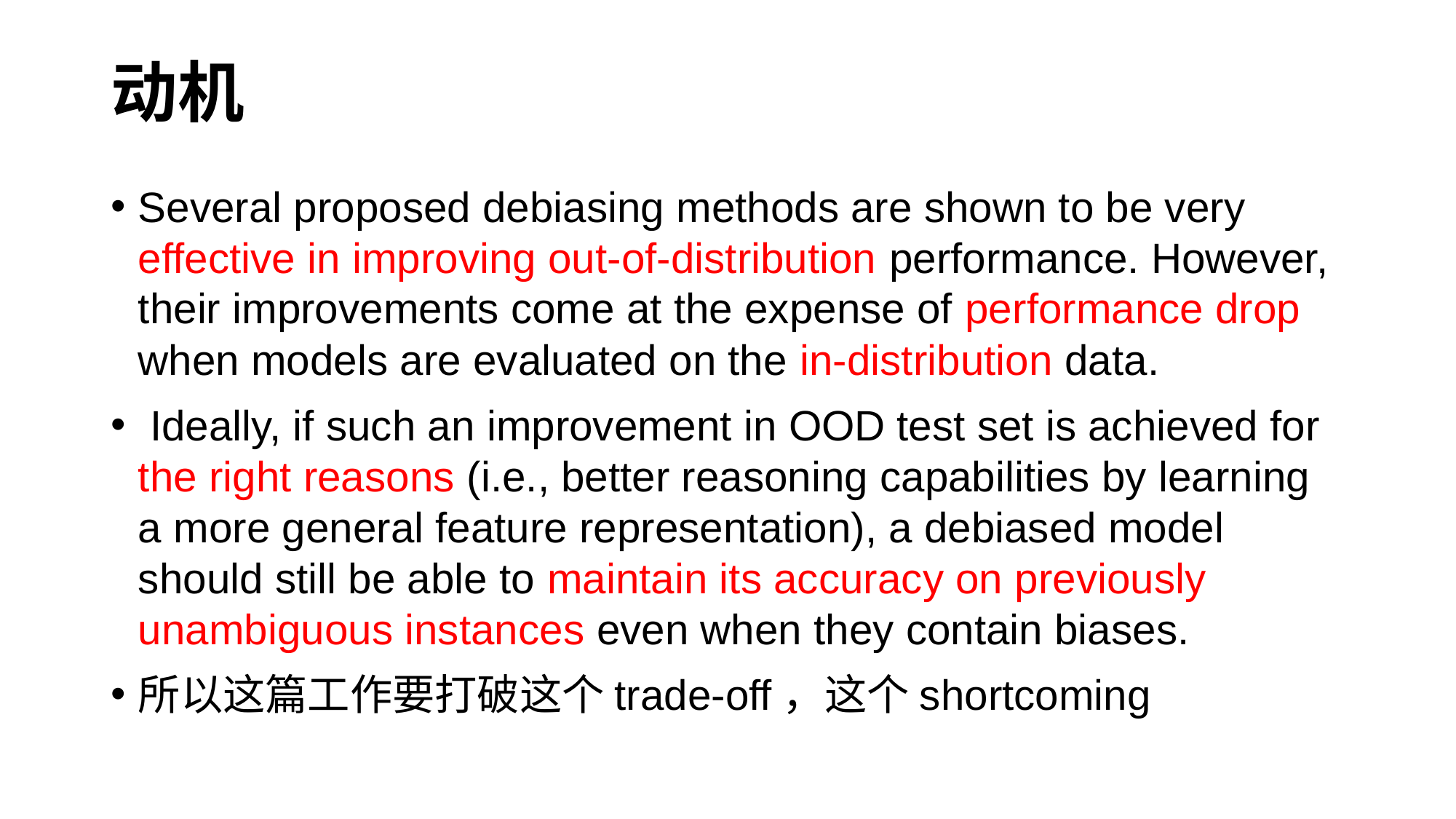

# 动机
Several proposed debiasing methods are shown to be very effective in improving out-of-distribution performance. However, their improvements come at the expense of performance drop when models are evaluated on the in-distribution data.
 Ideally, if such an improvement in OOD test set is achieved for the right reasons (i.e., better reasoning capabilities by learning a more general feature representation), a debiased model should still be able to maintain its accuracy on previously unambiguous instances even when they contain biases.
所以这篇工作要打破这个trade-off，这个shortcoming